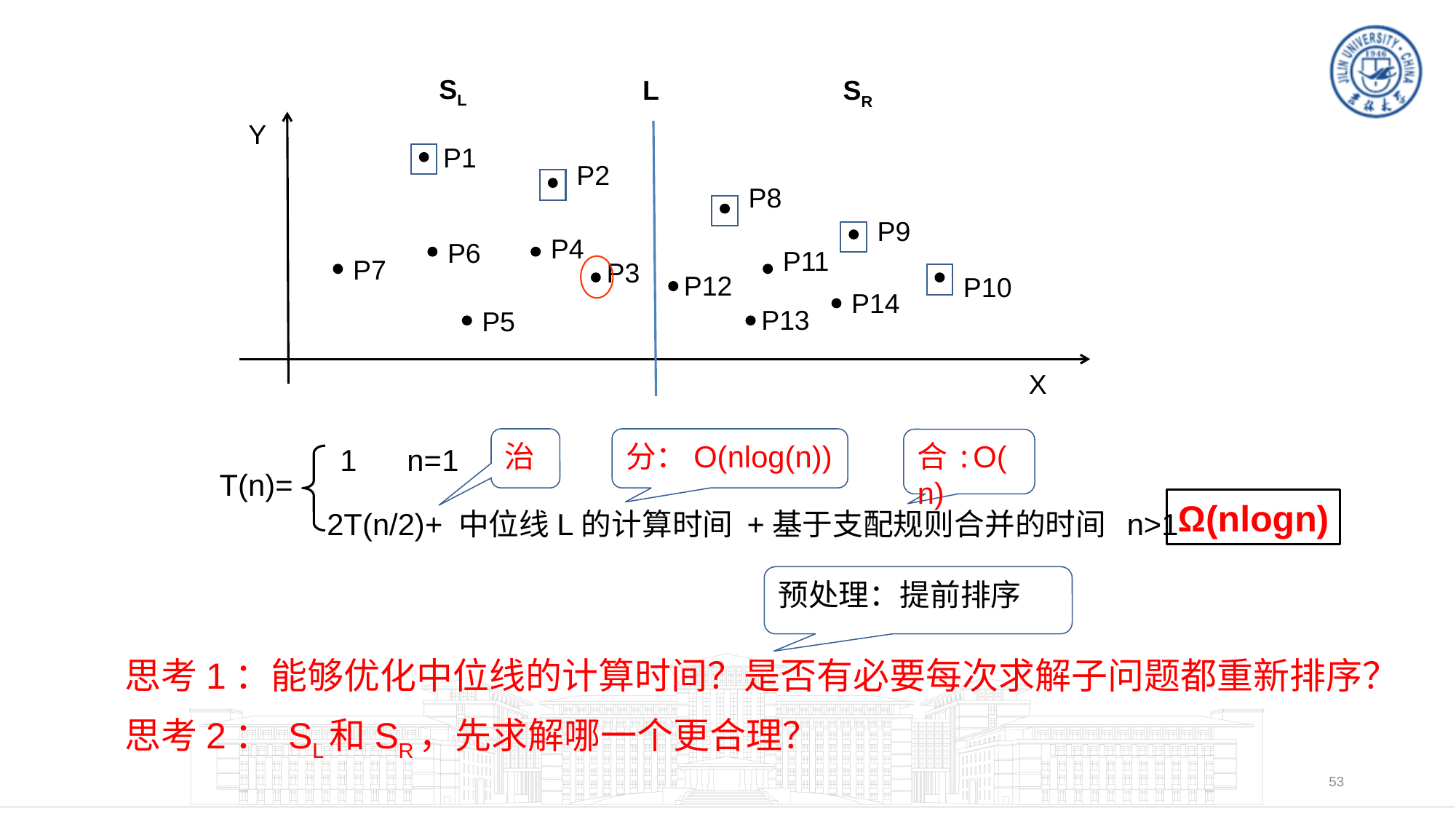

SL
L
SR
Y
P1

P2

P8

P9

P4
P6

P11
P7

P3
P12

P10

P14

P13
P5

X
治
分：O(nlog(n))
合:O(n)

1      n=1
T(n)=
Ω(nlogn)
2T(n/2)+ 中位线L的计算时间 +基于支配规则合并的时间  n>1
预处理：提前排序
思考1：能够优化中位线的计算时间？是否有必要每次求解子问题都重新排序？
思考2： SL和SR，先求解哪一个更合理？
53